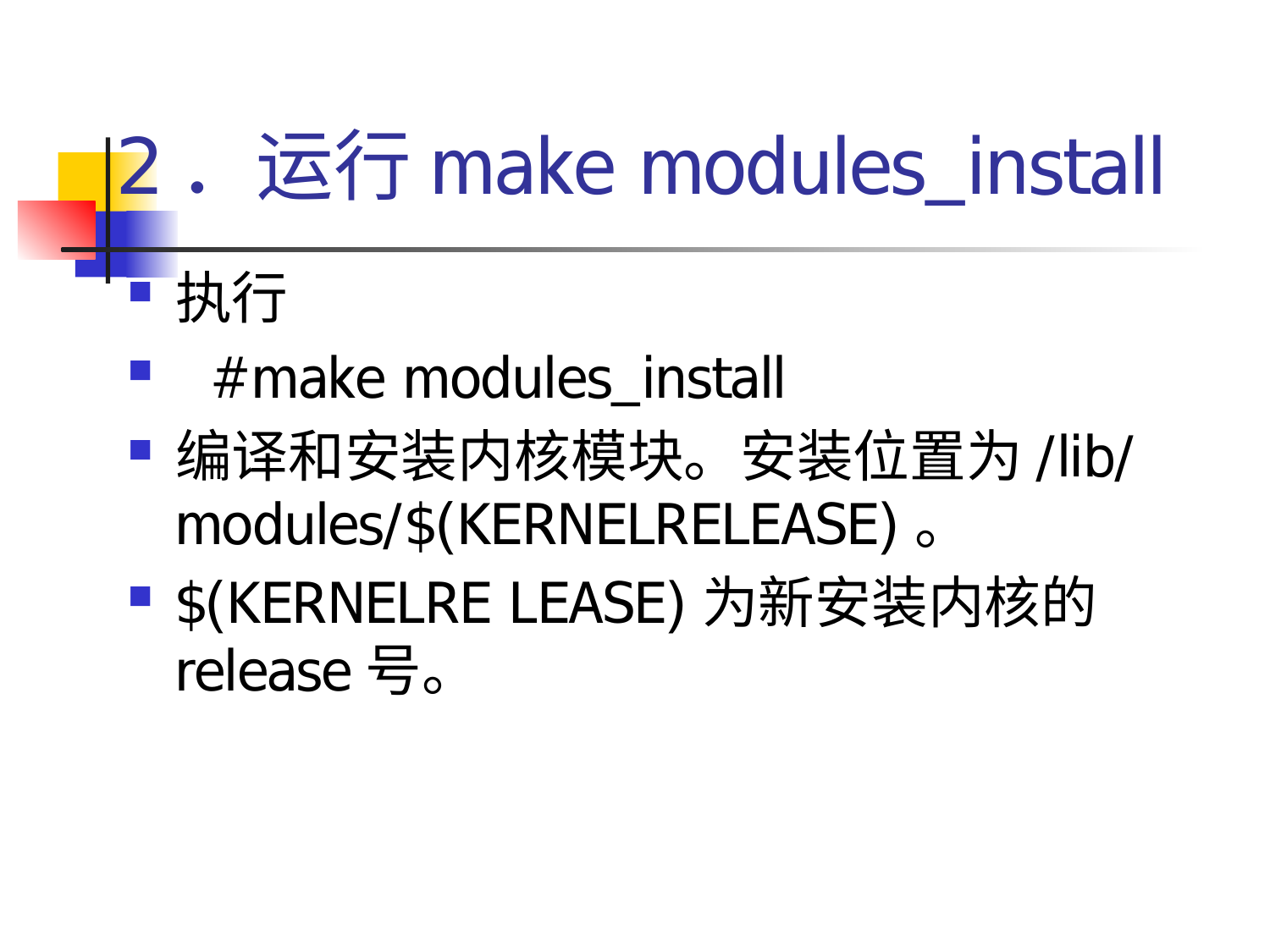

# 2．运行make modules_install
执行
  #make modules_install
编译和安装内核模块。安装位置为/lib/modules/$(KERNELRELEASE)。
$(KERNELRE LEASE)为新安装内核的release号。